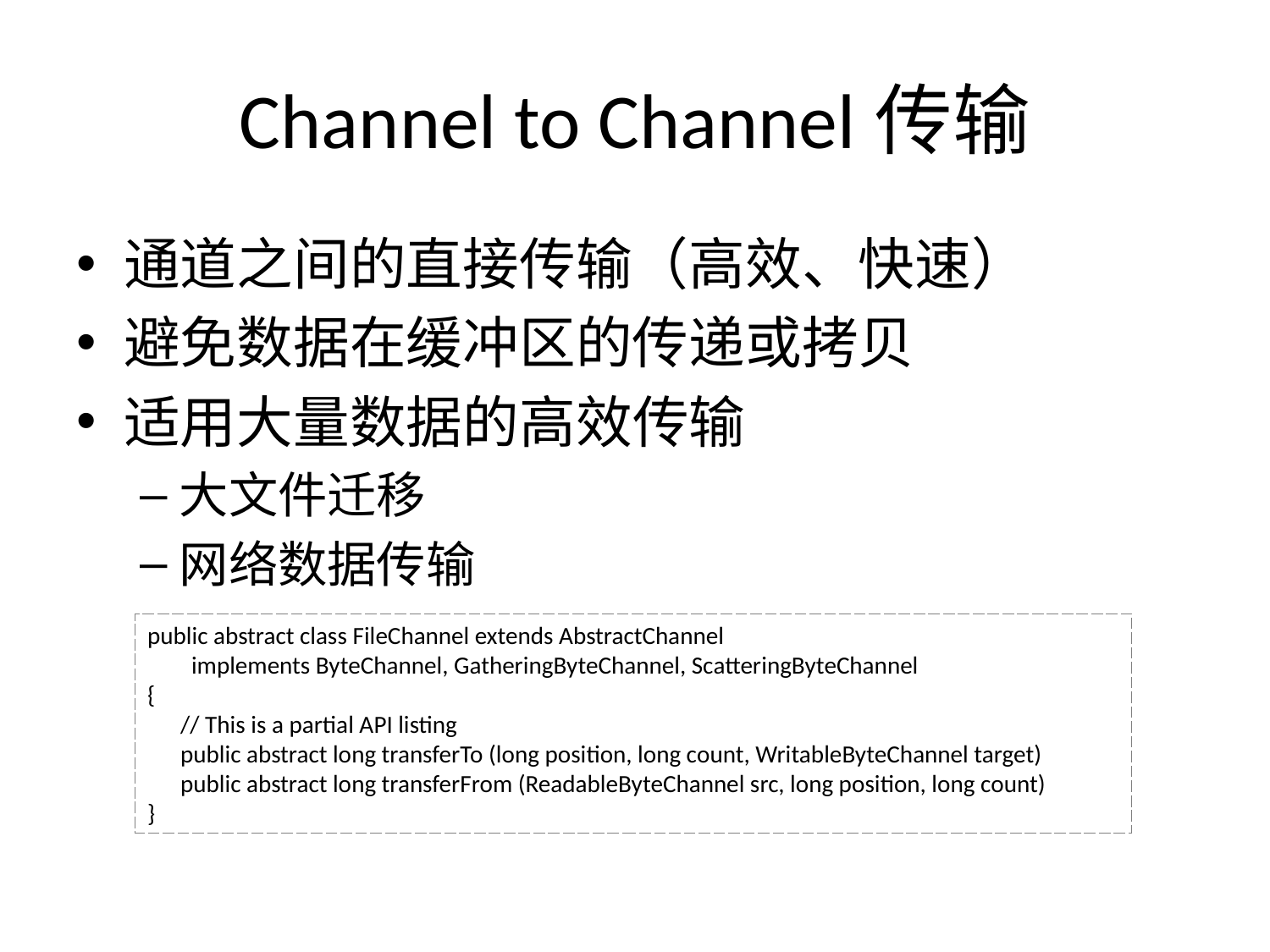

# Channel to Channel传输
通道之间的直接传输（高效、快速）
避免数据在缓冲区的传递或拷贝
适用大量数据的高效传输
大文件迁移
网络数据传输
public abstract class FileChannel extends AbstractChannel
        implements ByteChannel, GatheringByteChannel, ScatteringByteChannel
{
      // This is a partial API listing
      public abstract long transferTo (long position, long count, WritableByteChannel target)
      public abstract long transferFrom (ReadableByteChannel src, long position, long count)
}